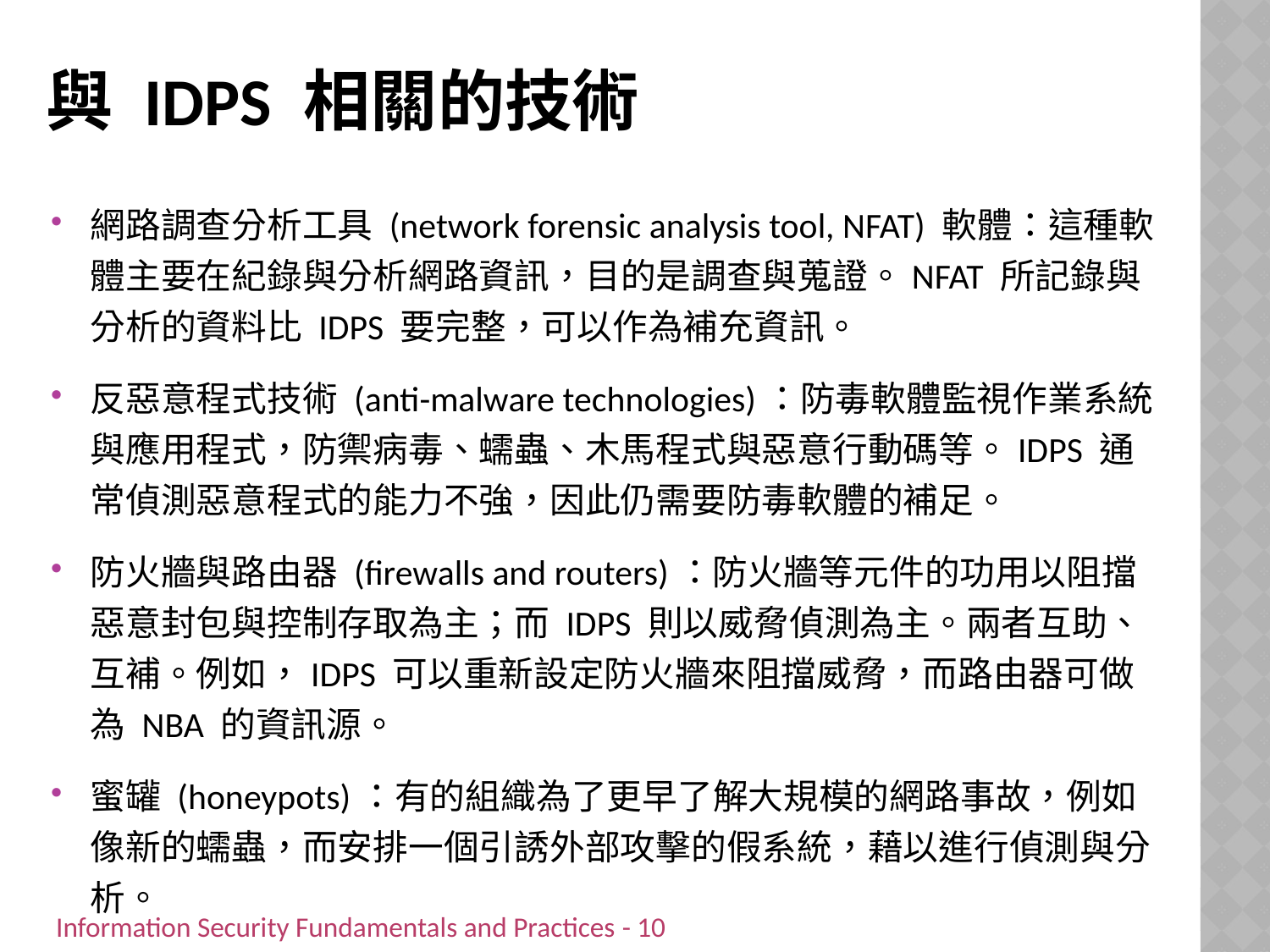

# 與 IDPS 相關的技術
網路調查分析工具 (network forensic analysis tool, NFAT) 軟體：這種軟體主要在紀錄與分析網路資訊，目的是調查與蒐證。NFAT 所記錄與分析的資料比 IDPS 要完整，可以作為補充資訊。
反惡意程式技術 (anti-malware technologies)：防毒軟體監視作業系統與應用程式，防禦病毒、蠕蟲、木馬程式與惡意行動碼等。IDPS 通常偵測惡意程式的能力不強，因此仍需要防毒軟體的補足。
防火牆與路由器 (firewalls and routers)：防火牆等元件的功用以阻擋惡意封包與控制存取為主；而 IDPS 則以威脅偵測為主。兩者互助、互補。例如，IDPS 可以重新設定防火牆來阻擋威脅，而路由器可做為 NBA 的資訊源。
蜜罐 (honeypots)：有的組織為了更早了解大規模的網路事故，例如像新的蠕蟲，而安排一個引誘外部攻擊的假系統，藉以進行偵測與分析。